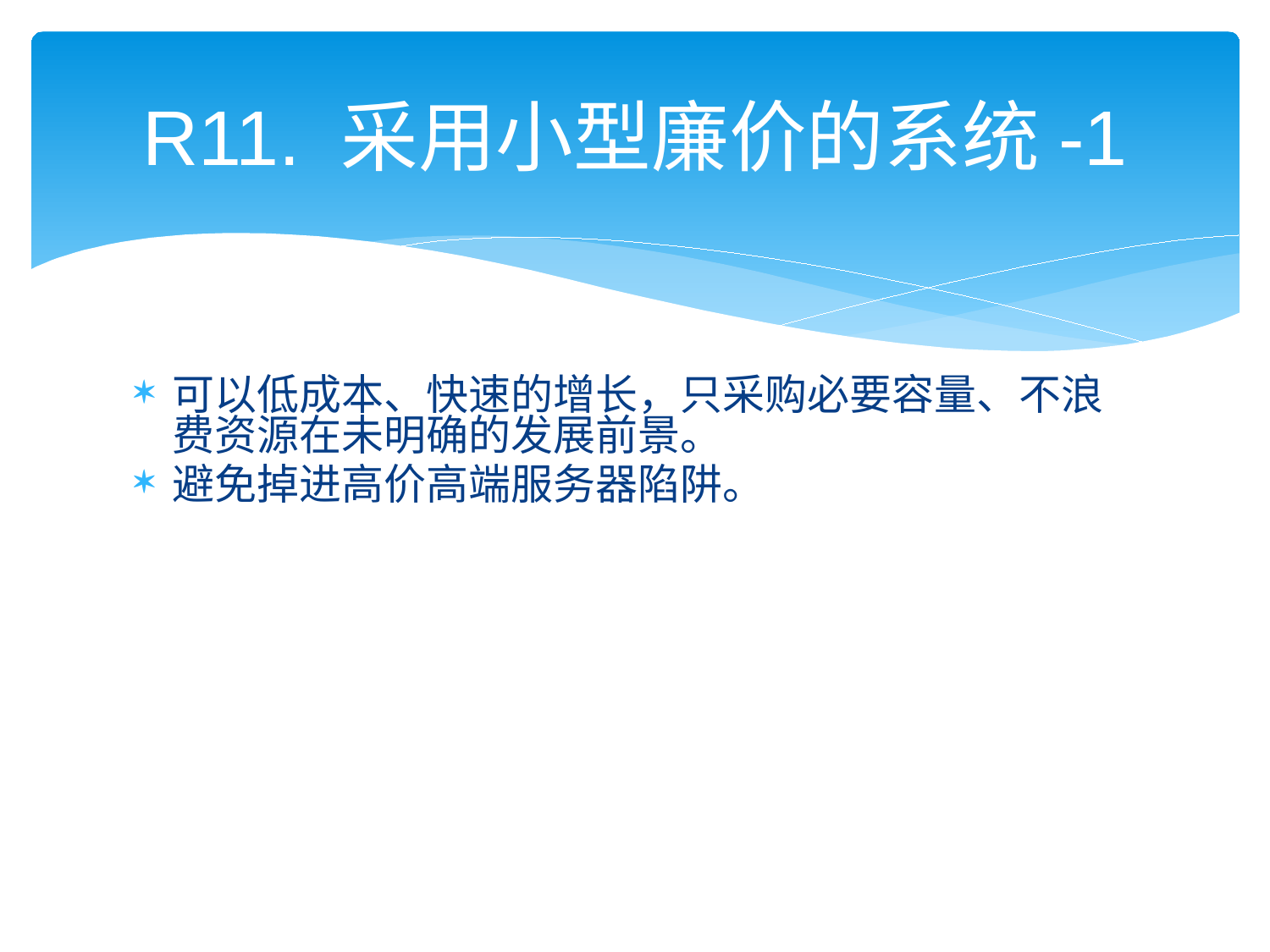

# R11. 采用小型廉价的系统-1
可以低成本、快速的增长，只采购必要容量、不浪费资源在未明确的发展前景。
避免掉进高价高端服务器陷阱。